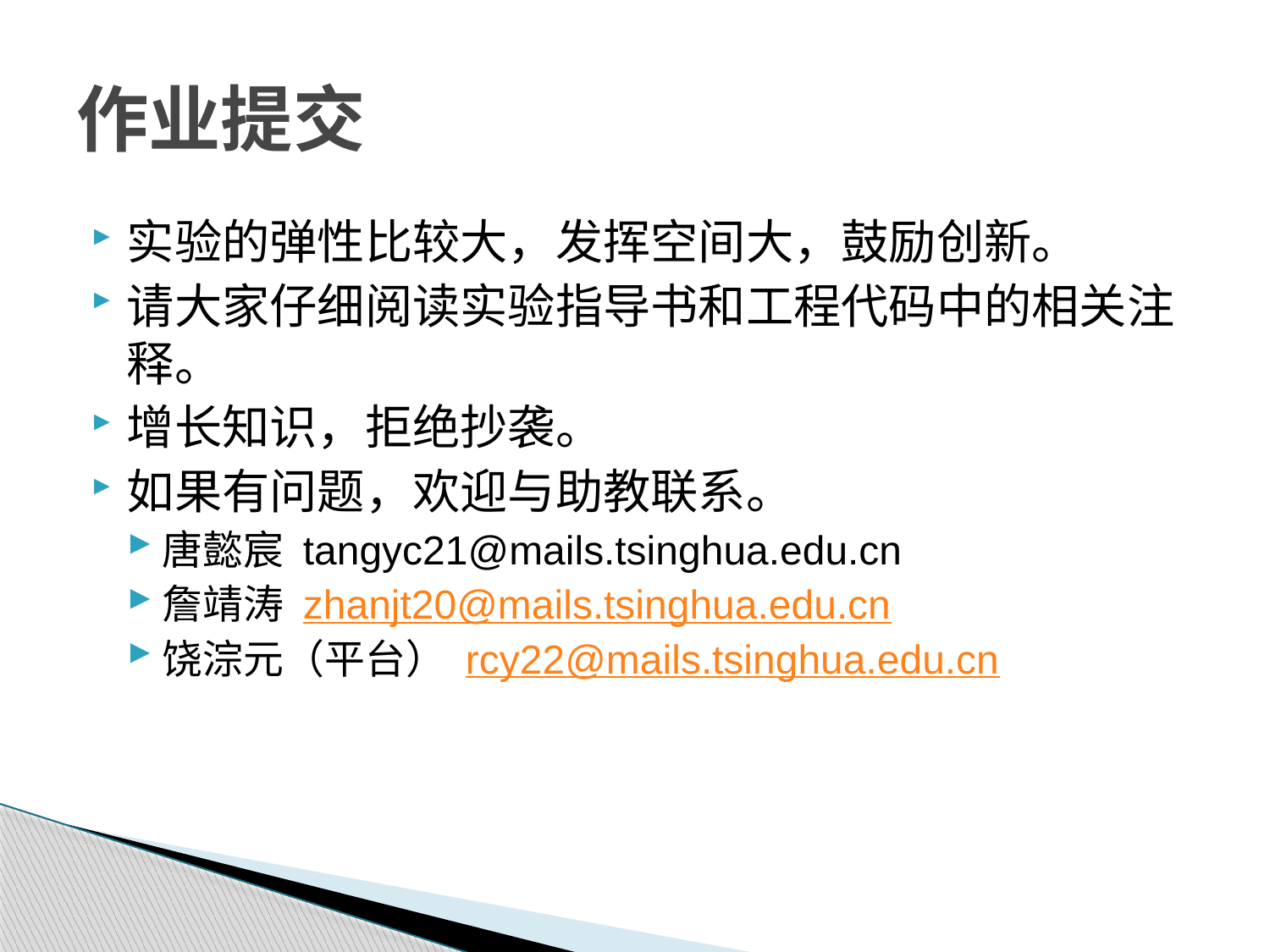

# 作业提交
实验的弹性比较大，发挥空间大，鼓励创新。
请大家仔细阅读实验指导书和工程代码中的相关注释。
增长知识，拒绝抄袭。
如果有问题，欢迎与助教联系。
唐懿宸 tangyc21@mails.tsinghua.edu.cn
詹靖涛 zhanjt20@mails.tsinghua.edu.cn
饶淙元（平台） rcy22@mails.tsinghua.edu.cn